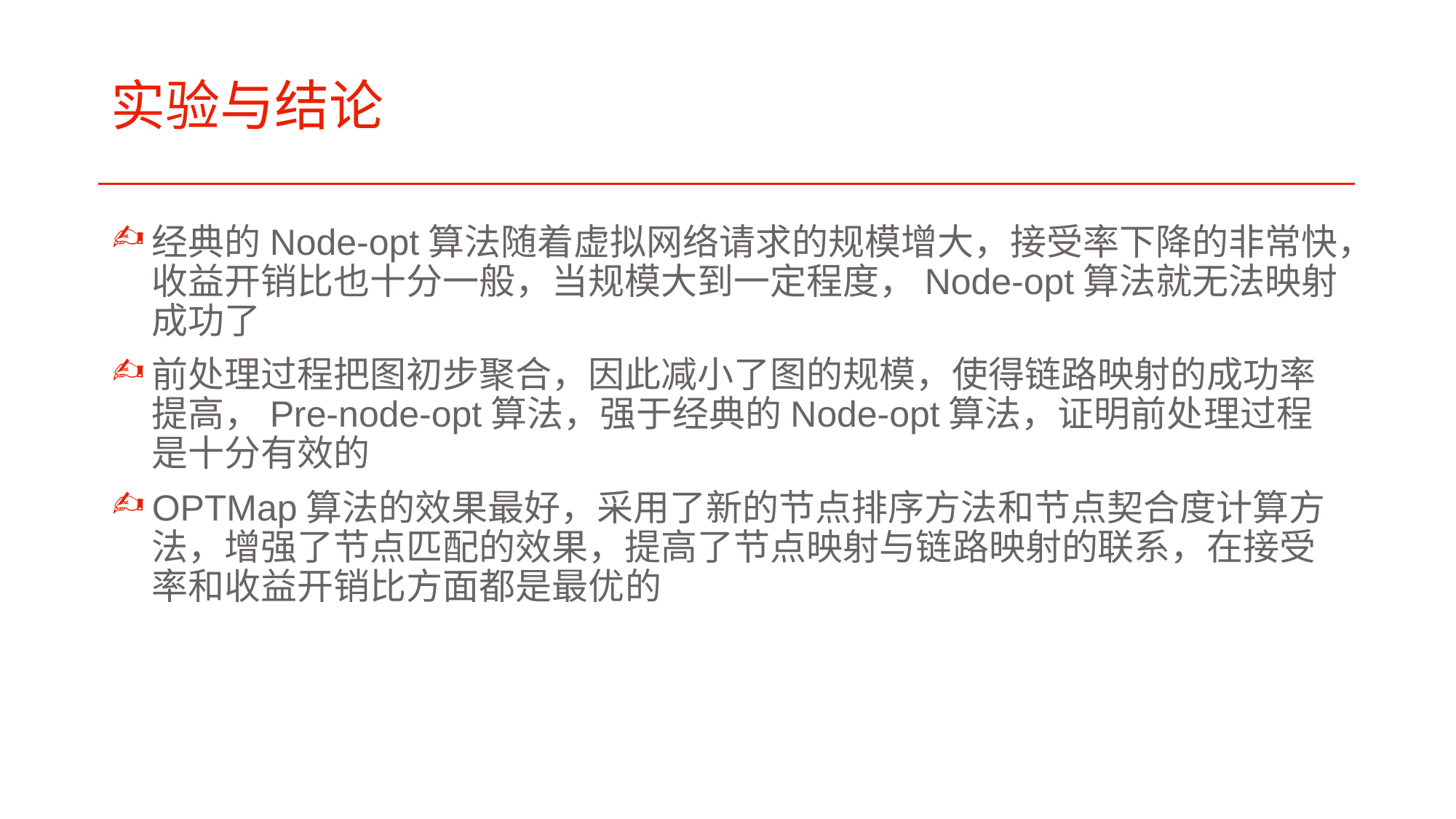

# 实验与结论
经典的Node-opt算法随着虚拟网络请求的规模增大，接受率下降的非常快，收益开销比也十分一般，当规模大到一定程度，Node-opt算法就无法映射成功了
前处理过程把图初步聚合，因此减小了图的规模，使得链路映射的成功率提高，Pre-node-opt算法，强于经典的Node-opt算法，证明前处理过程是十分有效的
OPTMap算法的效果最好，采用了新的节点排序方法和节点契合度计算方法，增强了节点匹配的效果，提高了节点映射与链路映射的联系，在接受率和收益开销比方面都是最优的